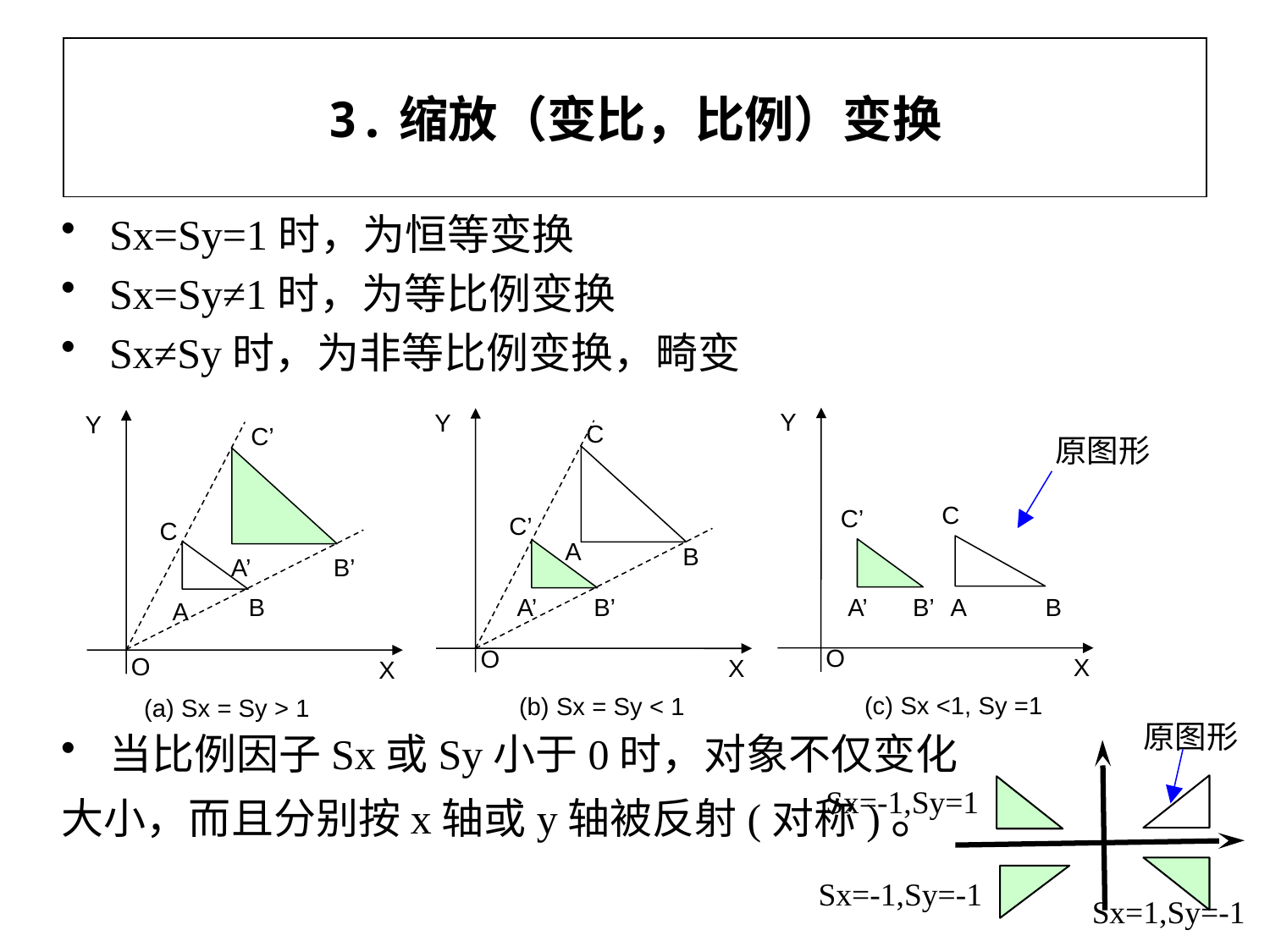

# 3.缩放（变比，比例）变换
Sx=Sy=1时，为恒等变换
Sx=Sy≠1时，为等比例变换
Sx≠Sy时，为非等比例变换，畸变

当比例因子Sx或Sy小于0时，对象不仅变化
大小，而且分别按x轴或y轴被反射(对称)。
Y

C
C’

A’
B’
A
B
O
X

(c) Sx <1, Sy =1
Y

C

C’

A
B

A’
B’
O
X

(b) Sx = Sy < 1
Y

C’

C

A’
B’
B
A
O
X

(a) Sx = Sy > 1
原图形
原图形

Sx=-1,Sy=1
Sx=-1,Sy=-1
Sx=1,Sy=-1